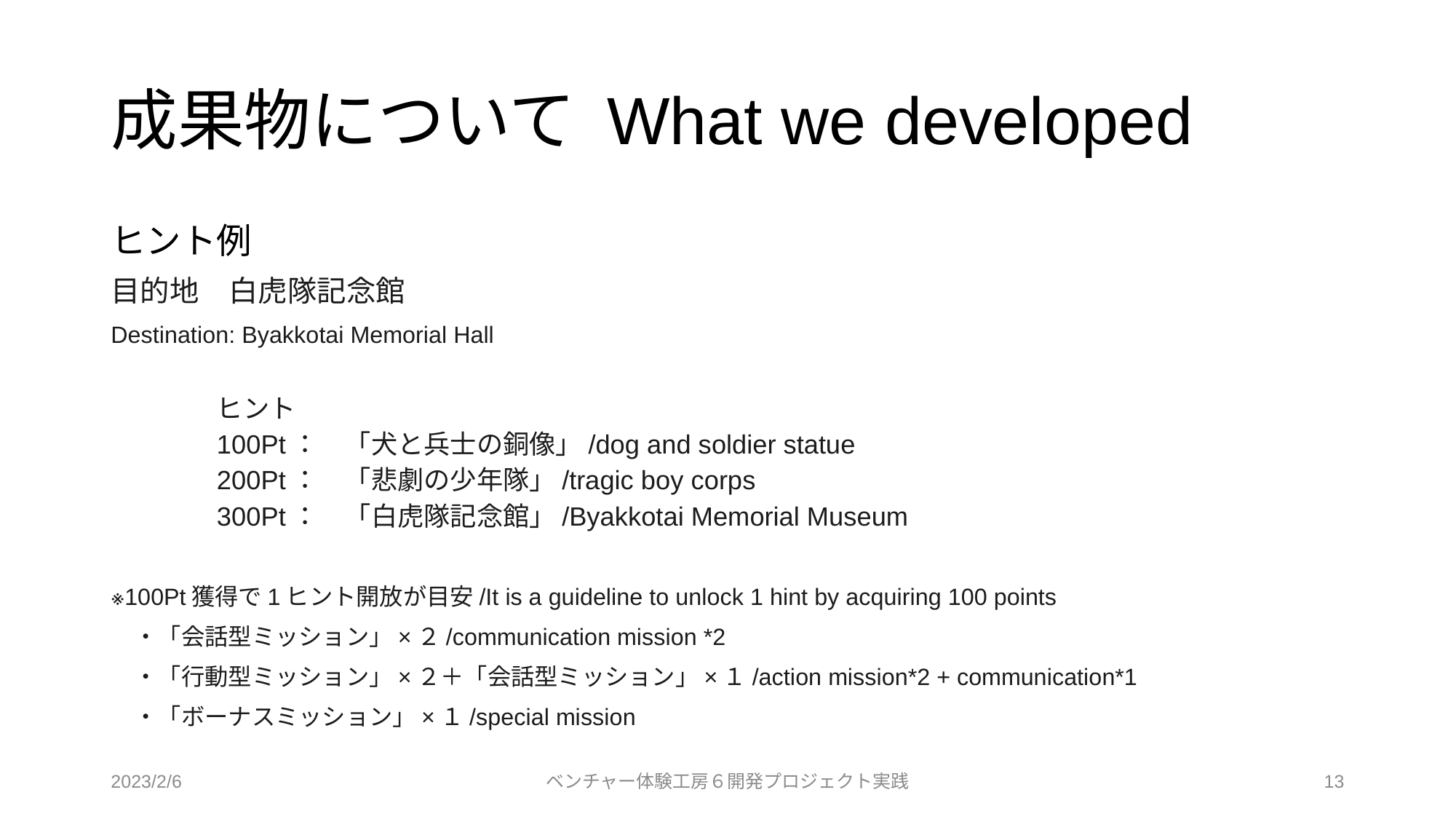

# 成果物について What we developed
ヒント例
目的地　白虎隊記念館
Destination: Byakkotai Memorial Hall

ヒント
100Pt：　「犬と兵士の銅像」/dog and soldier statue
200Pt：　「悲劇の少年隊」/tragic boy corps
300Pt：　「白虎隊記念館」/Byakkotai Memorial Museum

※100Pt獲得で1ヒント開放が目安/It is a guideline to unlock 1 hint by acquiring 100 points
　・「会話型ミッション」×２/communication mission *2
　・「行動型ミッション」×２＋「会話型ミッション」×１/action mission*2 + communication*1
　・「ボーナスミッション」×１/special mission

2023/2/6
ベンチャー体験工房６開発プロジェクト実践
13